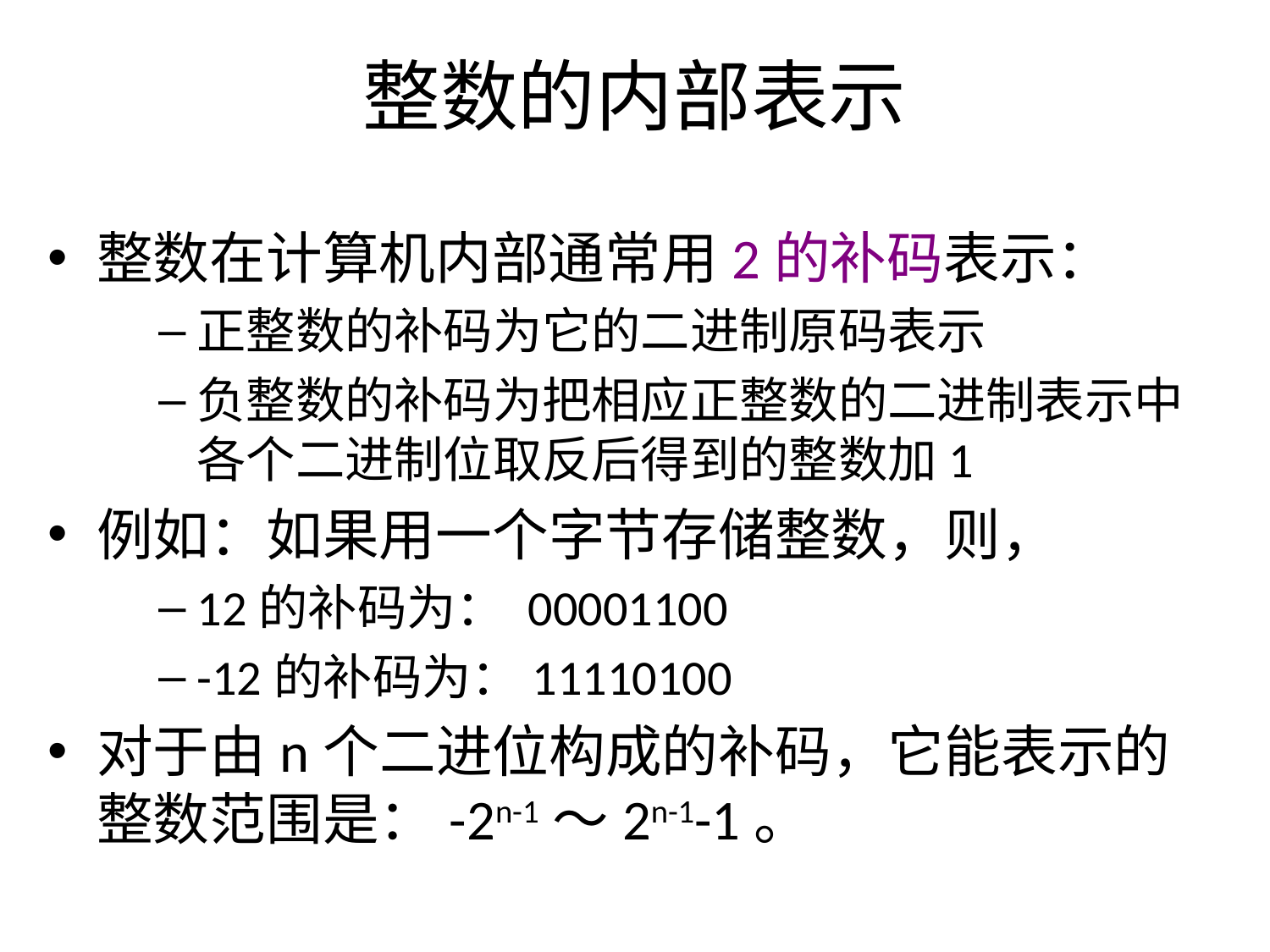

# 整数的内部表示
整数在计算机内部通常用2的补码表示：
正整数的补码为它的二进制原码表示
负整数的补码为把相应正整数的二进制表示中各个二进制位取反后得到的整数加1
例如：如果用一个字节存储整数，则，
12的补码为： 00001100
-12的补码为：11110100
对于由n个二进位构成的补码，它能表示的整数范围是：-2n-1～2n-1-1。